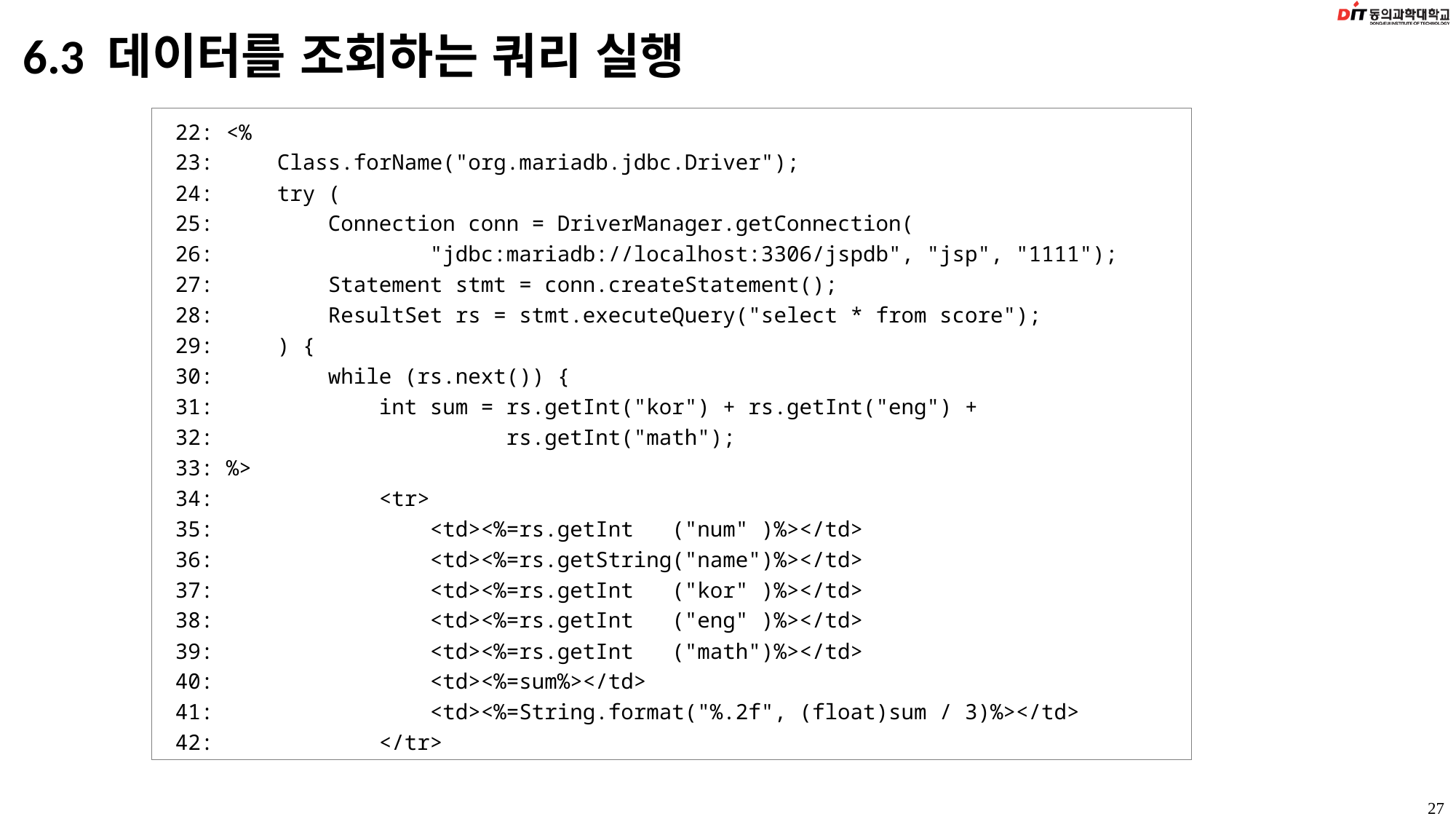

# 6.3 데이터를 조회하는 쿼리 실행
 22: <%
 23:     Class.forName("org.mariadb.jdbc.Driver");
 24:     try (
 25:         Connection conn = DriverManager.getConnection(
 26:                 "jdbc:mariadb://localhost:3306/jspdb", "jsp", "1111");
 27:         Statement stmt = conn.createStatement();
 28:         ResultSet rs = stmt.executeQuery("select * from score");
 29:     ) {
 30:         while (rs.next()) {
 31:             int sum = rs.getInt("kor") + rs.getInt("eng") +
 32:                       rs.getInt("math");
 33: %>
 34:             <tr>
 35:                 <td><%=rs.getInt   ("num" )%></td>
 36:                 <td><%=rs.getString("name")%></td>
 37:                 <td><%=rs.getInt   ("kor" )%></td>
 38:                 <td><%=rs.getInt   ("eng" )%></td>
 39:                 <td><%=rs.getInt   ("math")%></td>
 40:                 <td><%=sum%></td>
 41:                 <td><%=String.format("%.2f", (float)sum / 3)%></td>
 42:             </tr>
27